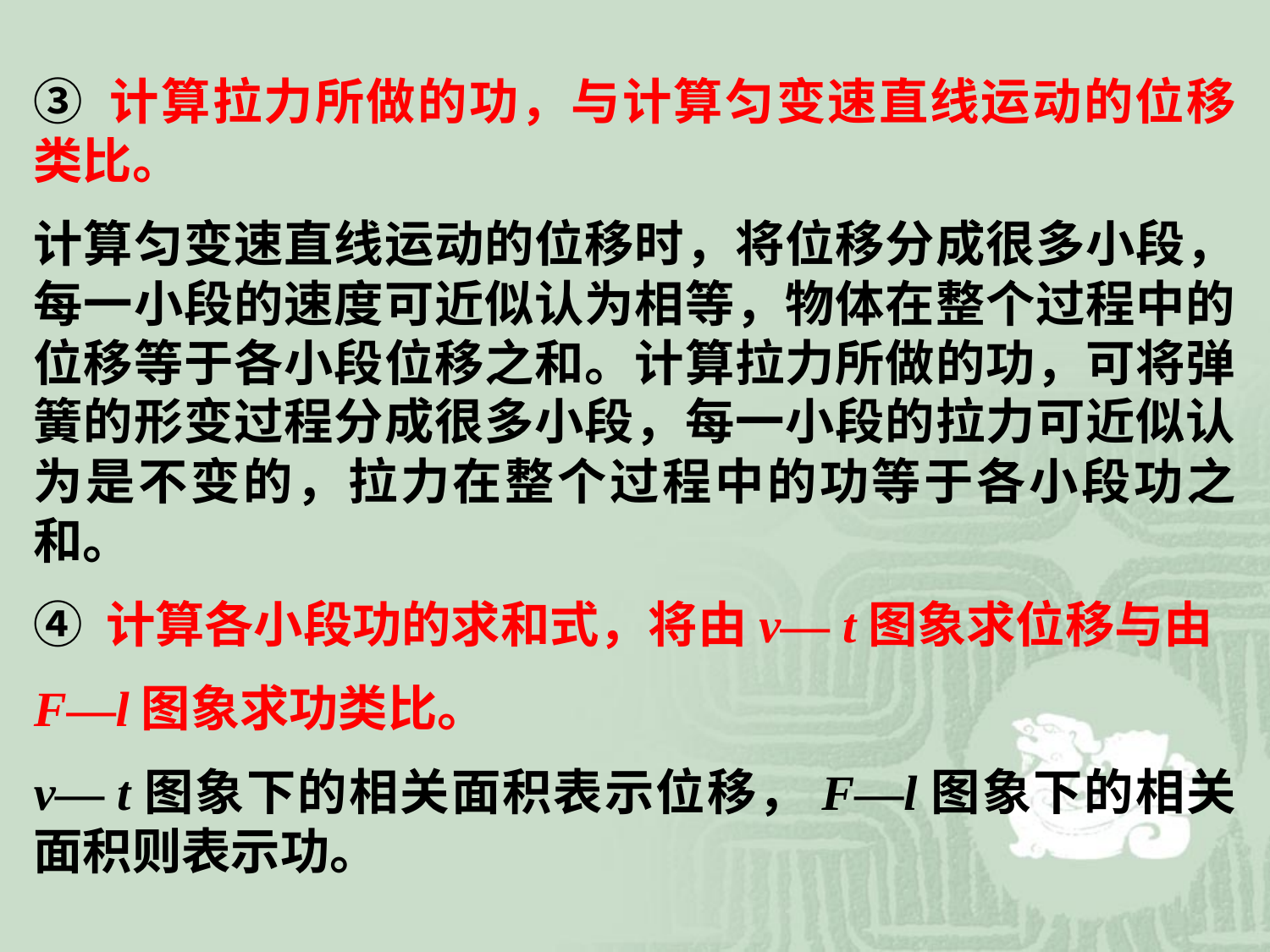

③ 计算拉力所做的功，与计算匀变速直线运动的位移类比。
计算匀变速直线运动的位移时，将位移分成很多小段，每一小段的速度可近似认为相等，物体在整个过程中的位移等于各小段位移之和。计算拉力所做的功，可将弹簧的形变过程分成很多小段，每一小段的拉力可近似认为是不变的，拉力在整个过程中的功等于各小段功之和。
④ 计算各小段功的求和式，将由v— t图象求位移与由
F—l图象求功类比。
v— t图象下的相关面积表示位移，F—l图象下的相关面积则表示功。